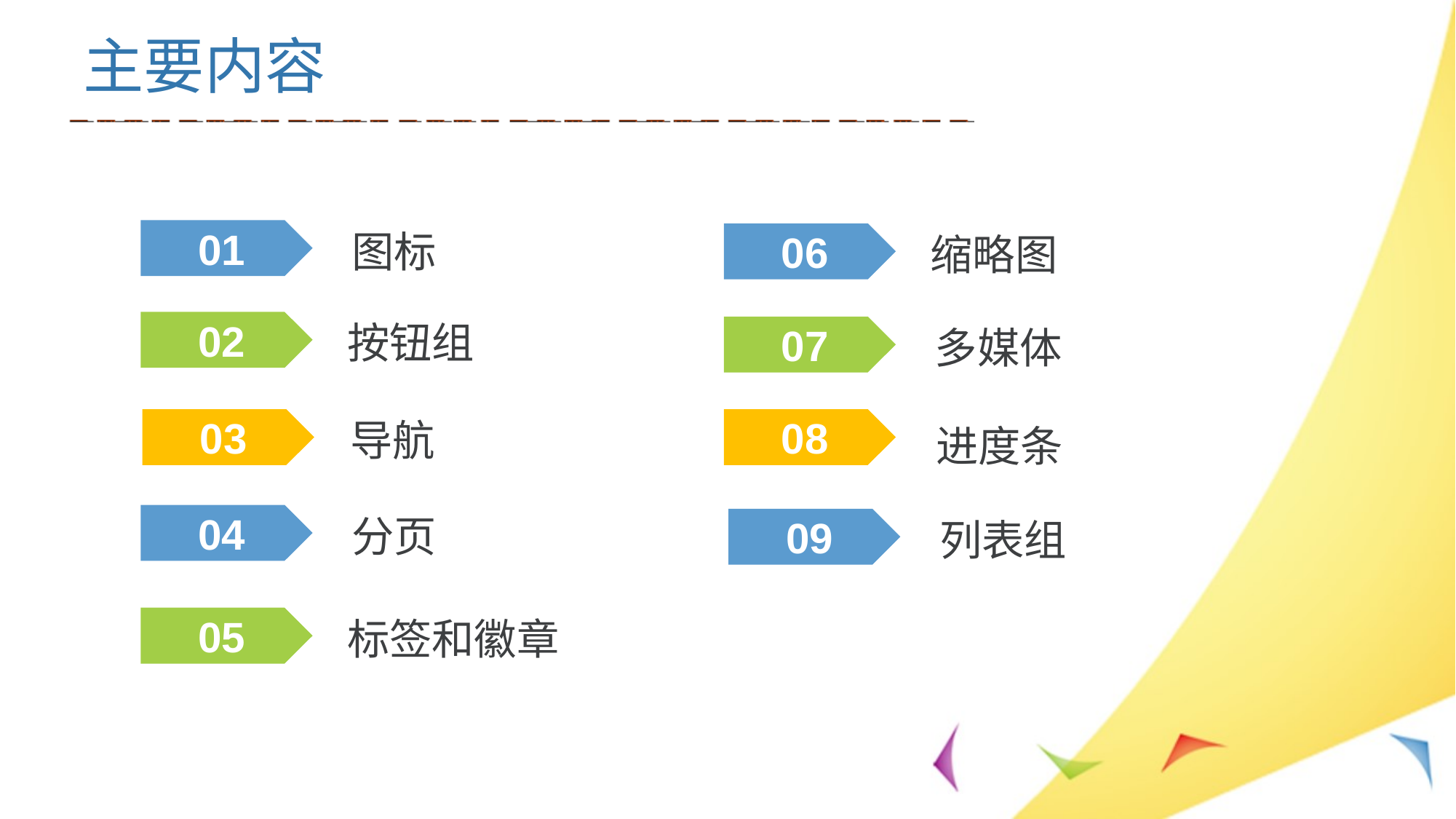

主要内容
图标
01
缩略图
06
按钮组
02
多媒体
07
导航
03
08
进度条
分页
04
列表组
09
标签和徽章
05